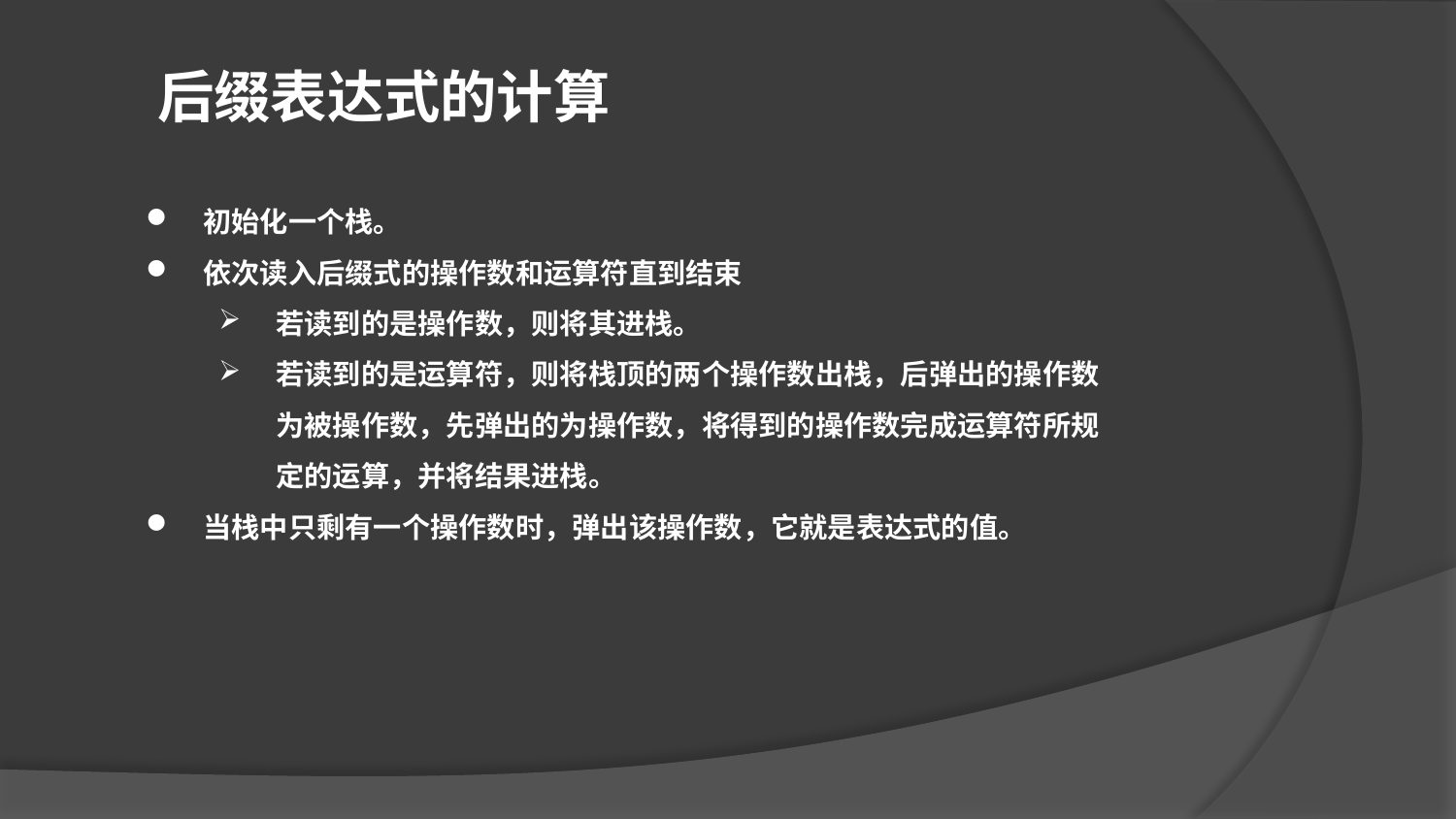

后缀表达式的计算
初始化一个栈。
依次读入后缀式的操作数和运算符直到结束
若读到的是操作数，则将其进栈。
若读到的是运算符，则将栈顶的两个操作数出栈，后弹出的操作数为被操作数，先弹出的为操作数，将得到的操作数完成运算符所规定的运算，并将结果进栈。
当栈中只剩有一个操作数时，弹出该操作数，它就是表达式的值。